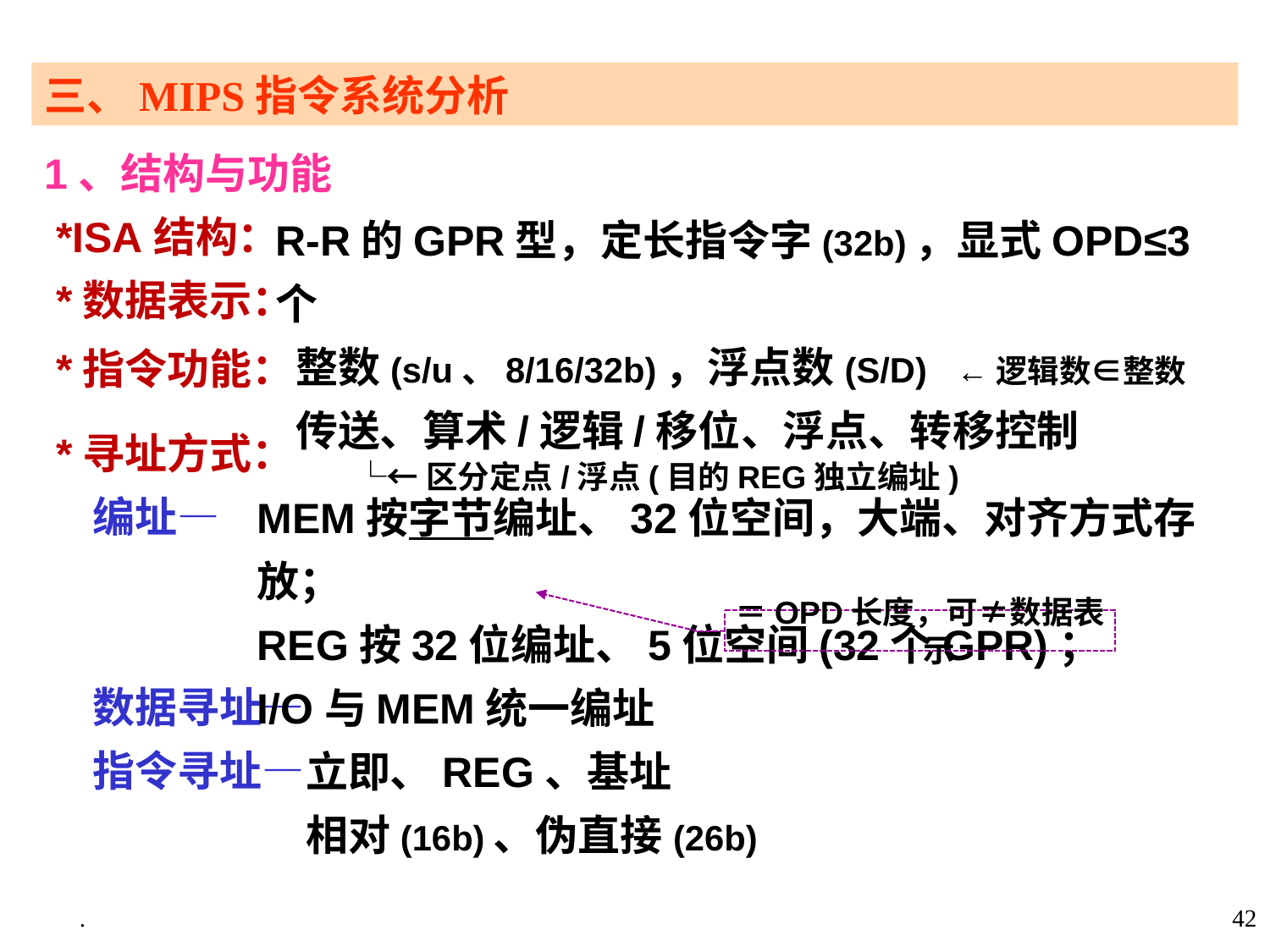

三、MIPS指令系统分析
1、结构与功能
 *ISA结构：
 *数据表示：
 *指令功能：
 *寻址方式：
    编址—

    数据寻址—
    指令寻址—
R-R的GPR型，定长指令字(32b)，显式OPD≤3个
 整数(s/u、8/16/32b)，浮点数(S/D)   ←逻辑数∈整数
 传送、算术/逻辑/移位、浮点、转移控制
           └←区分定点/浮点(目的REG独立编址)
MEM按字节编址、32位空间，大端、对齐方式存放；
REG按32位编址、5位空间(32个GPR)；
I/O与MEM统一编址
    立即、REG、基址
    相对(16b)、伪直接(26b)
＝OPD长度，可≠数据表示
.
42